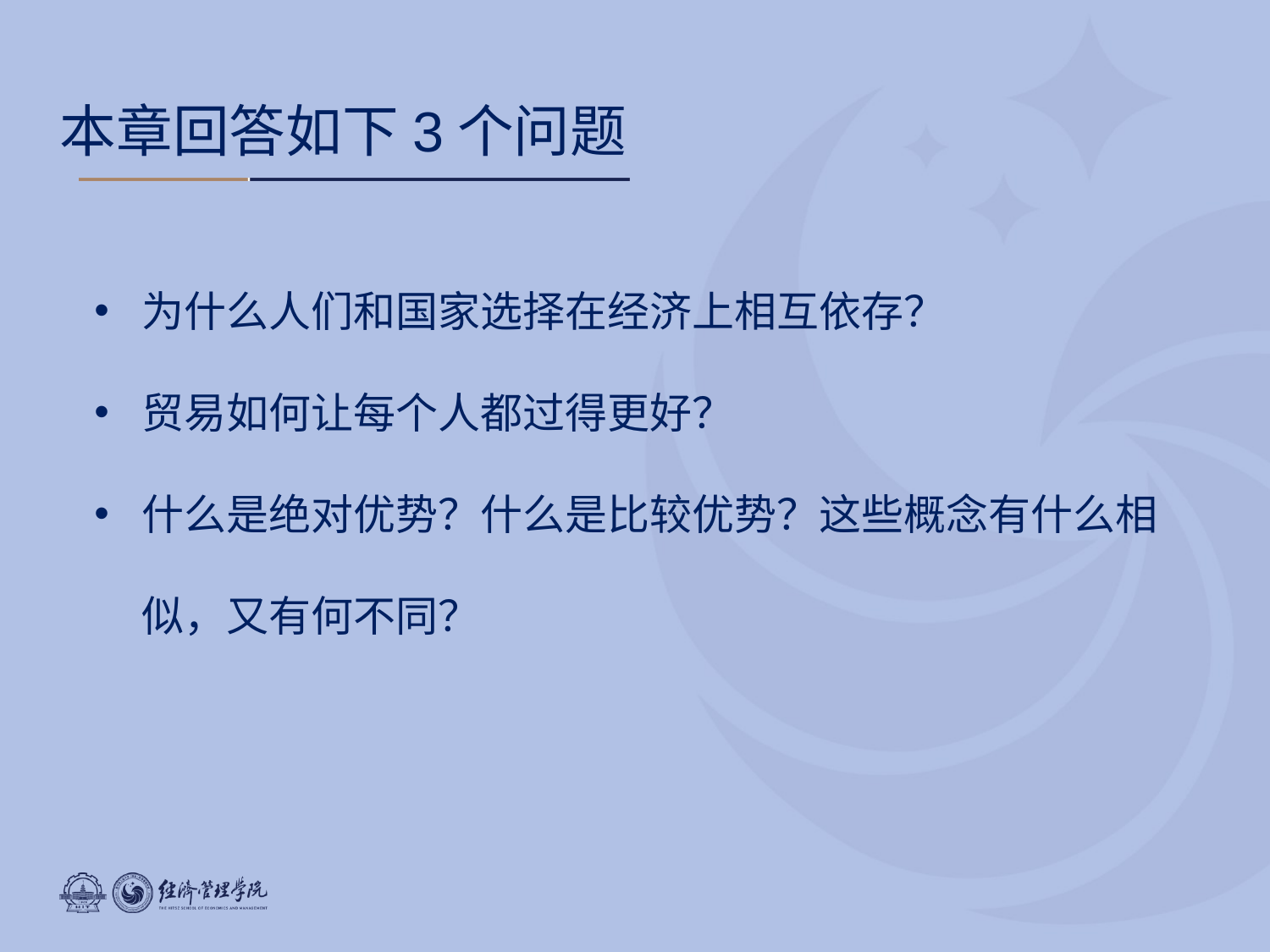

本章回答如下3个问题
为什么人们和国家选择在经济上相互依存？
贸易如何让每个人都过得更好？
什么是绝对优势？什么是比较优势？这些概念有什么相似，又有何不同？